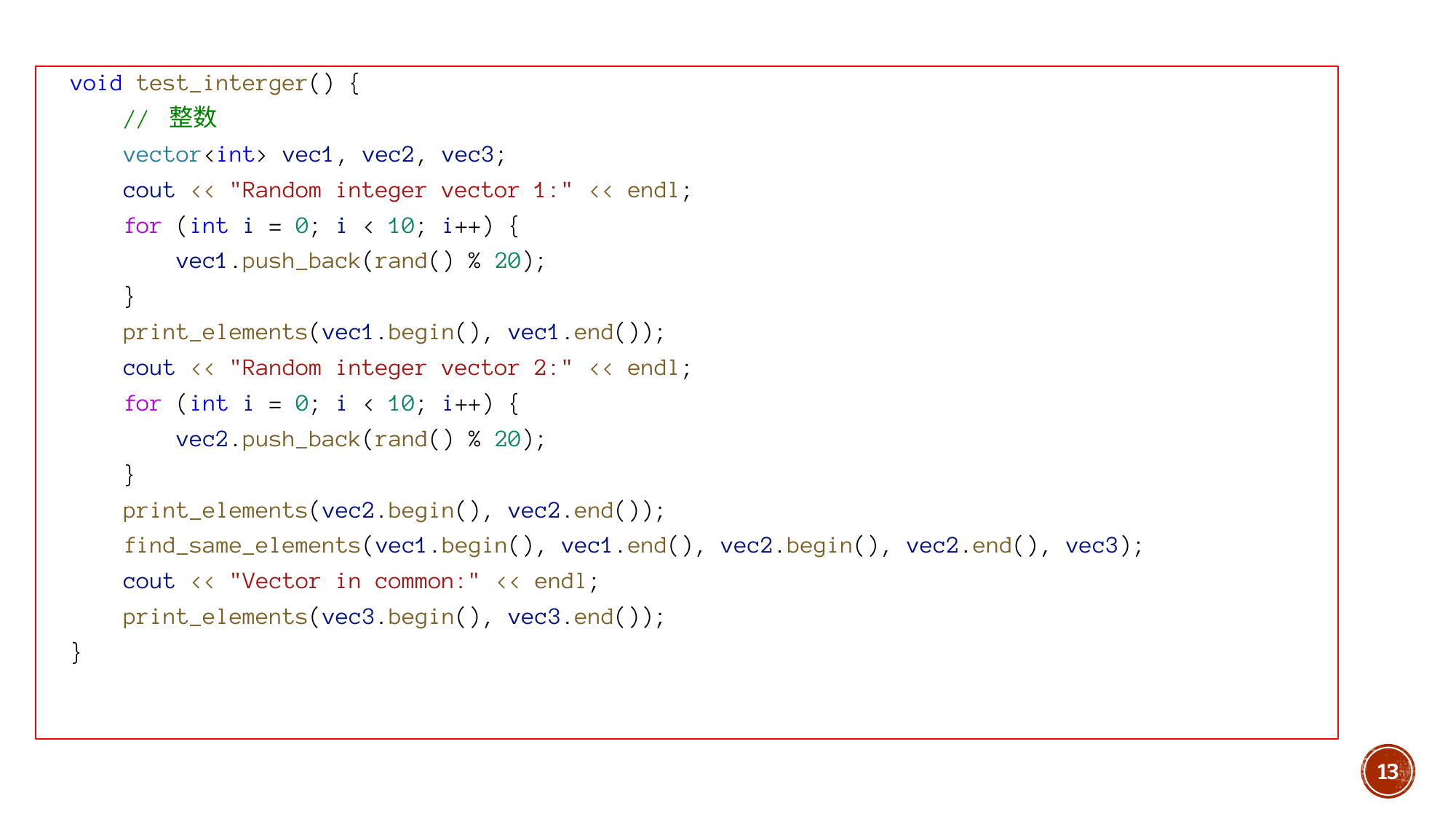

void test_interger() {
    // 整数
    vector<int> vec1, vec2, vec3;
    cout << "Random integer vector 1:" << endl;
    for (int i = 0; i < 10; i++) {
        vec1.push_back(rand() % 20);
    }
    print_elements(vec1.begin(), vec1.end());
    cout << "Random integer vector 2:" << endl;
    for (int i = 0; i < 10; i++) {
        vec2.push_back(rand() % 20);
    }
    print_elements(vec2.begin(), vec2.end());
    find_same_elements(vec1.begin(), vec1.end(), vec2.begin(), vec2.end(), vec3);
    cout << "Vector in common:" << endl;
    print_elements(vec3.begin(), vec3.end());
}

13